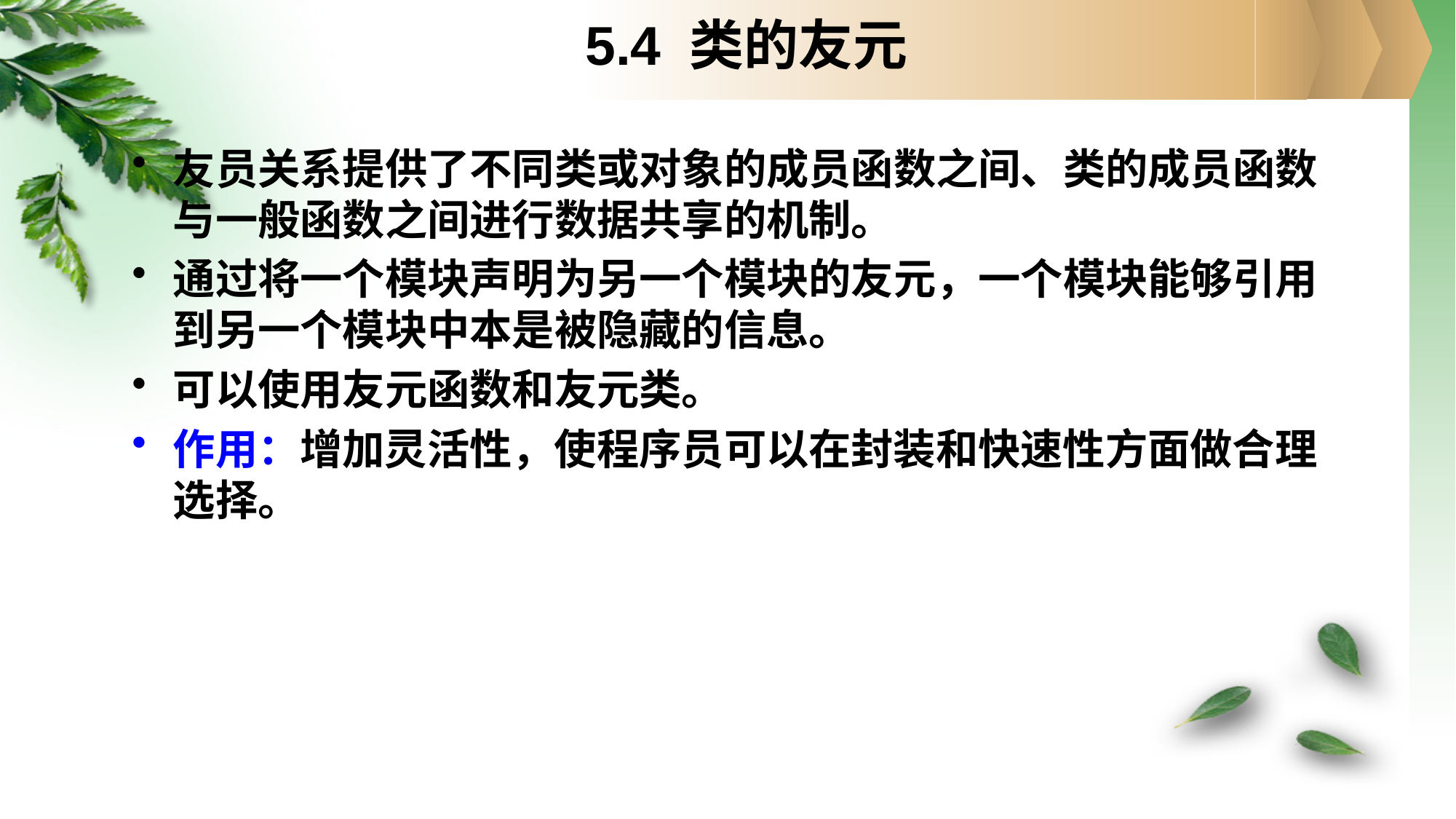

# 5.4 类的友元
友员关系提供了不同类或对象的成员函数之间、类的成员函数与一般函数之间进行数据共享的机制。
通过将一个模块声明为另一个模块的友元，一个模块能够引用到另一个模块中本是被隐藏的信息。
可以使用友元函数和友元类。
作用：增加灵活性，使程序员可以在封装和快速性方面做合理选择。